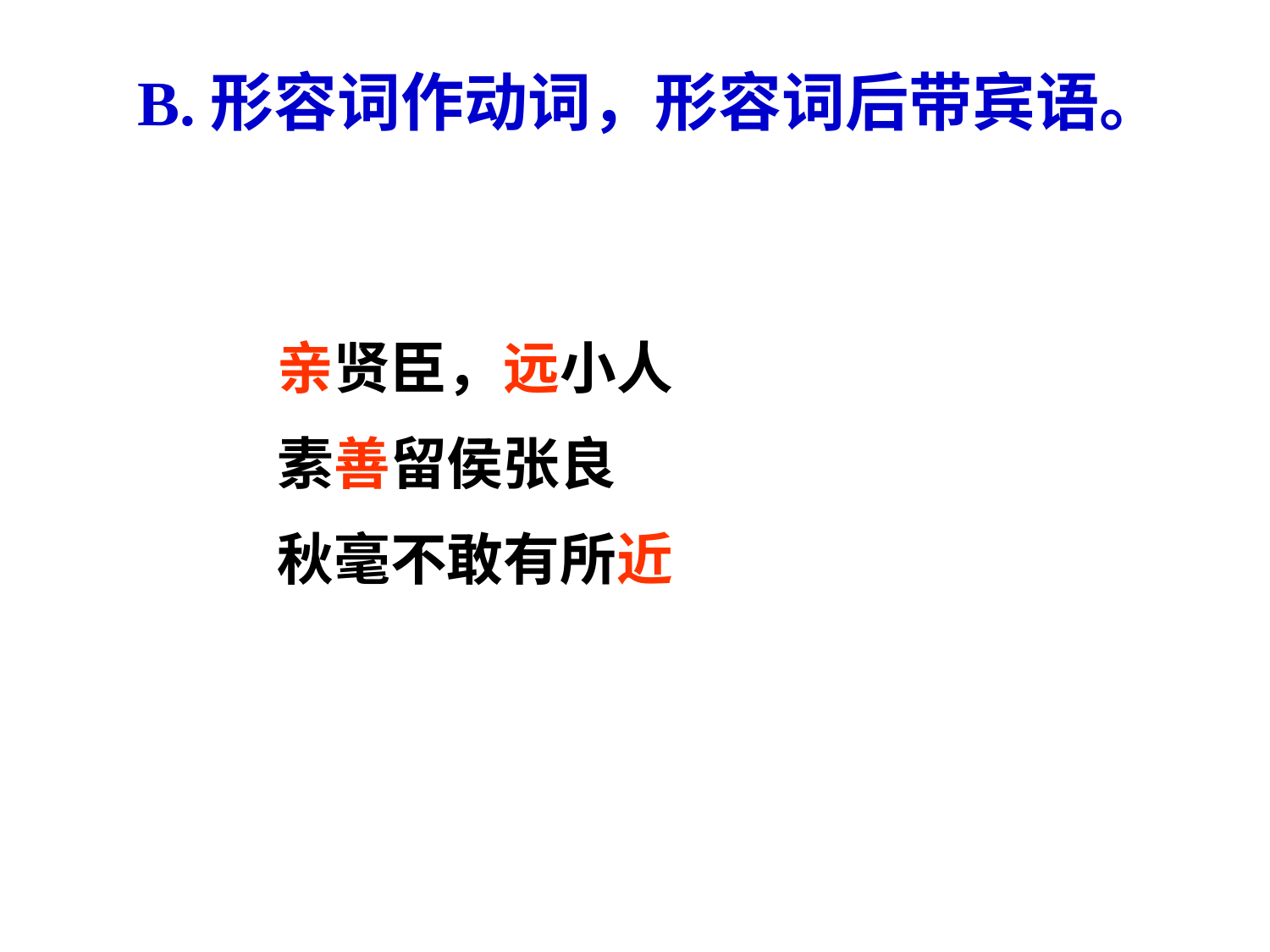

B.形容词作动词，形容词后带宾语。
亲贤臣，远小人
素善留侯张良
秋毫不敢有所近